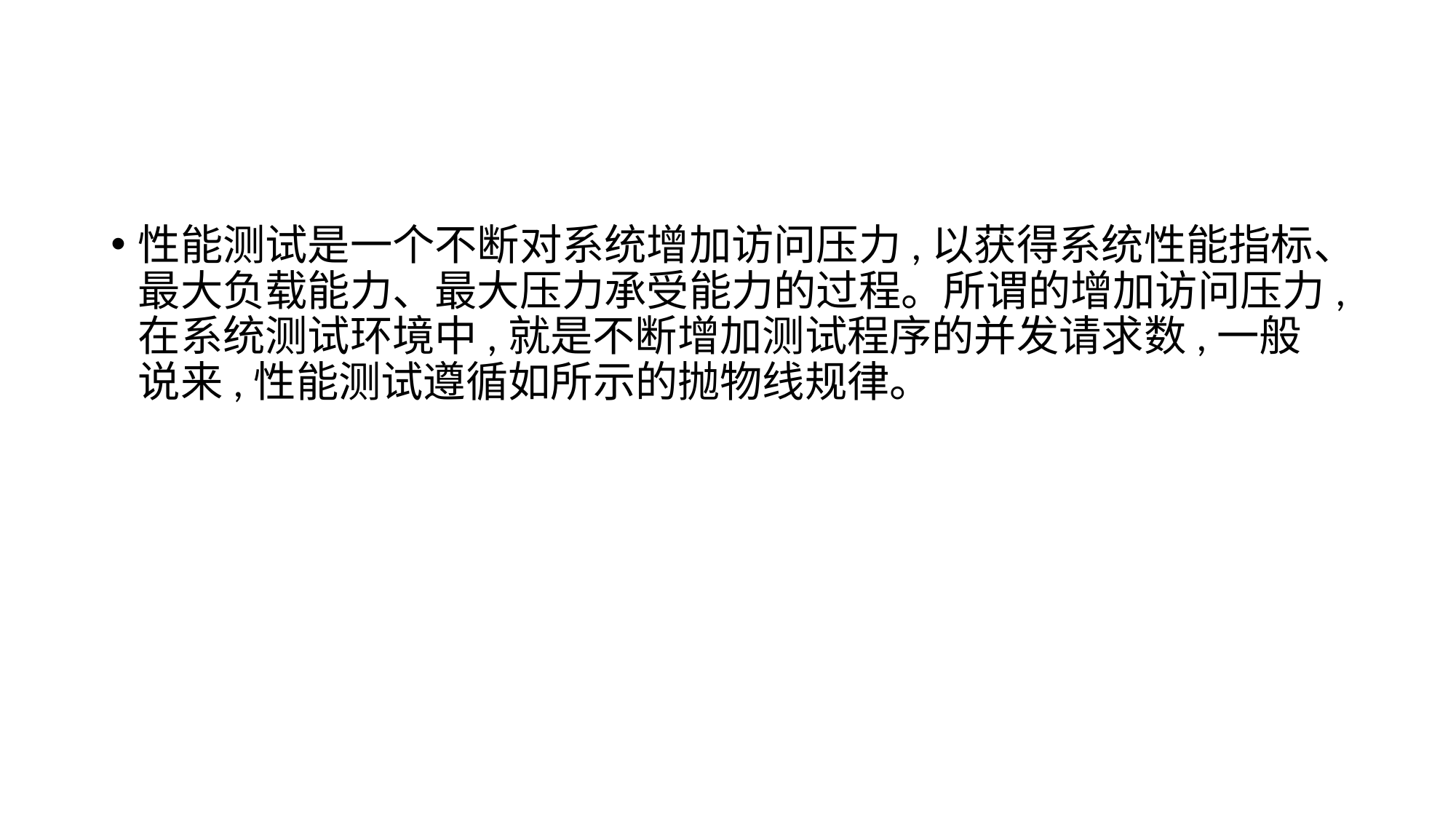

#
性能测试是一个不断对系统增加访问压力,以获得系统性能指标、最大负载能力、最大压力承受能力的过程。所谓的增加访问压力,在系统测试环境中,就是不断增加测试程序的并发请求数,一般说来,性能测试遵循如所示的抛物线规律。